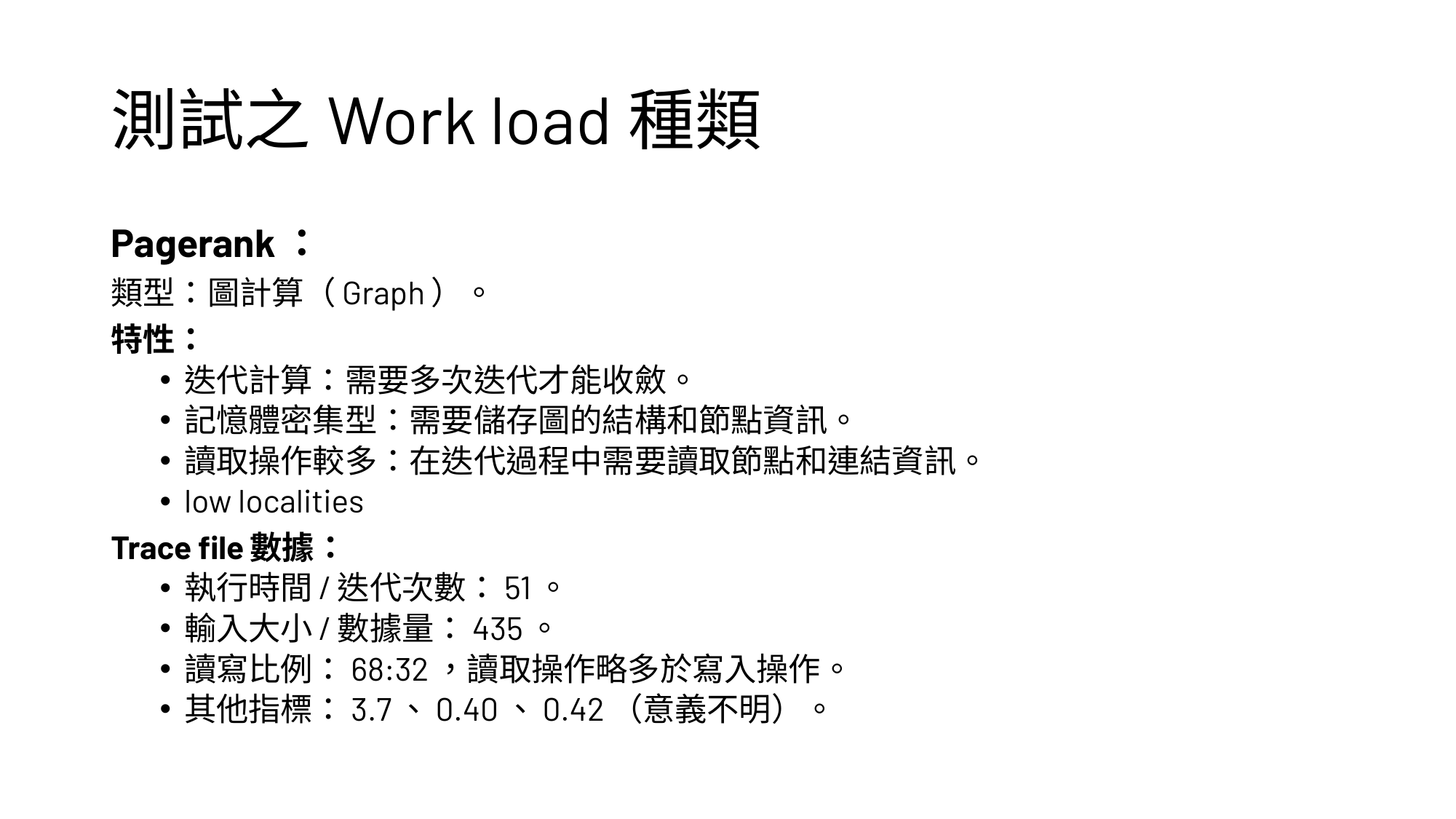

# 測試之Work load種類
Pagerank：
類型：圖計算（Graph）。
特性：
迭代計算：需要多次迭代才能收斂。
記憶體密集型：需要儲存圖的結構和節點資訊。
讀取操作較多：在迭代過程中需要讀取節點和連結資訊。
low localities
Trace file數據：
執行時間/迭代次數：51。
輸入大小/數據量：435。
讀寫比例：68:32，讀取操作略多於寫入操作。
其他指標：3.7、0.40、0.42（意義不明）。